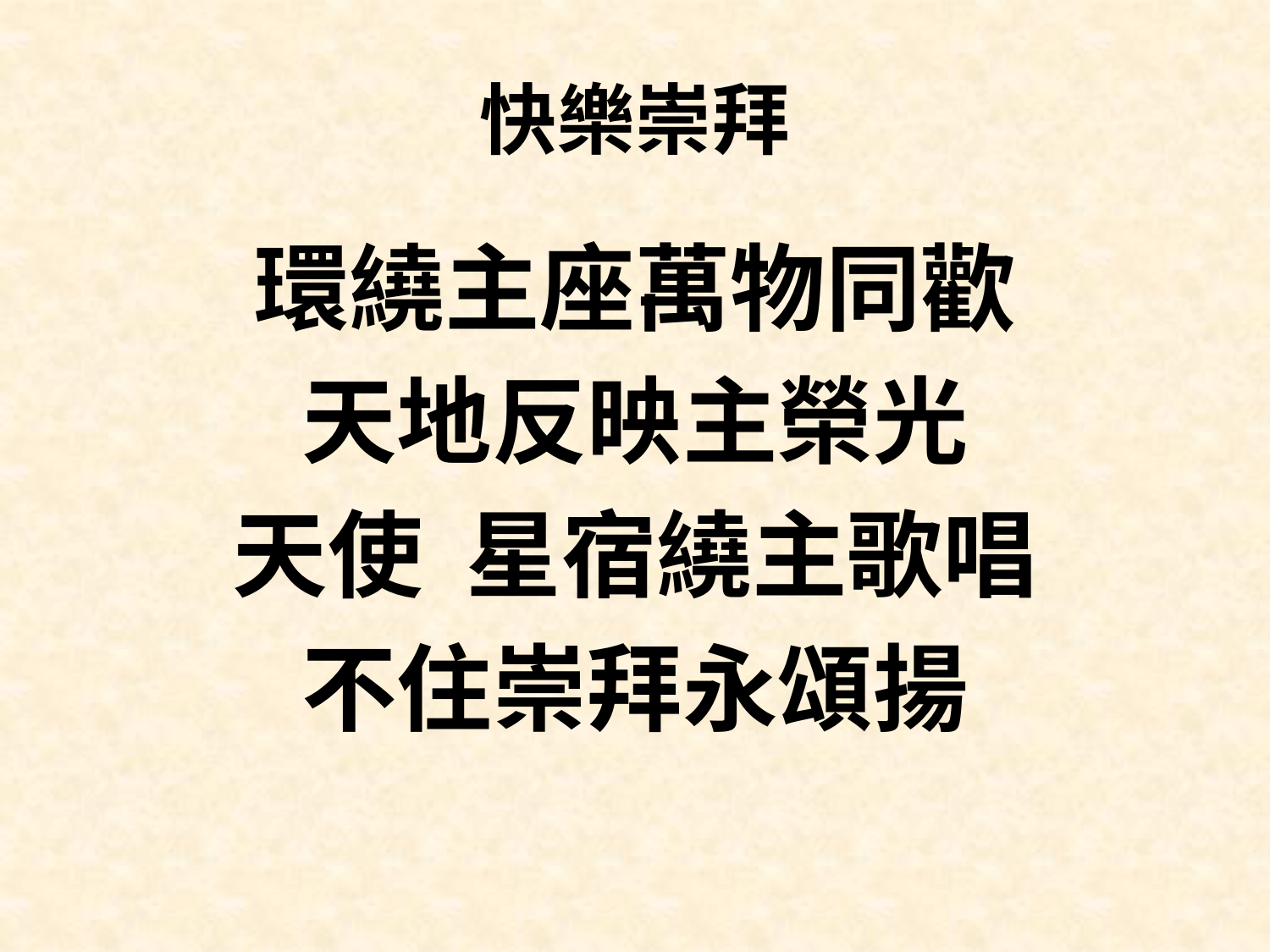

# 快樂崇拜
環繞主座萬物同歡
天地反映主榮光
天使  星宿繞主歌唱
不住崇拜永頌揚